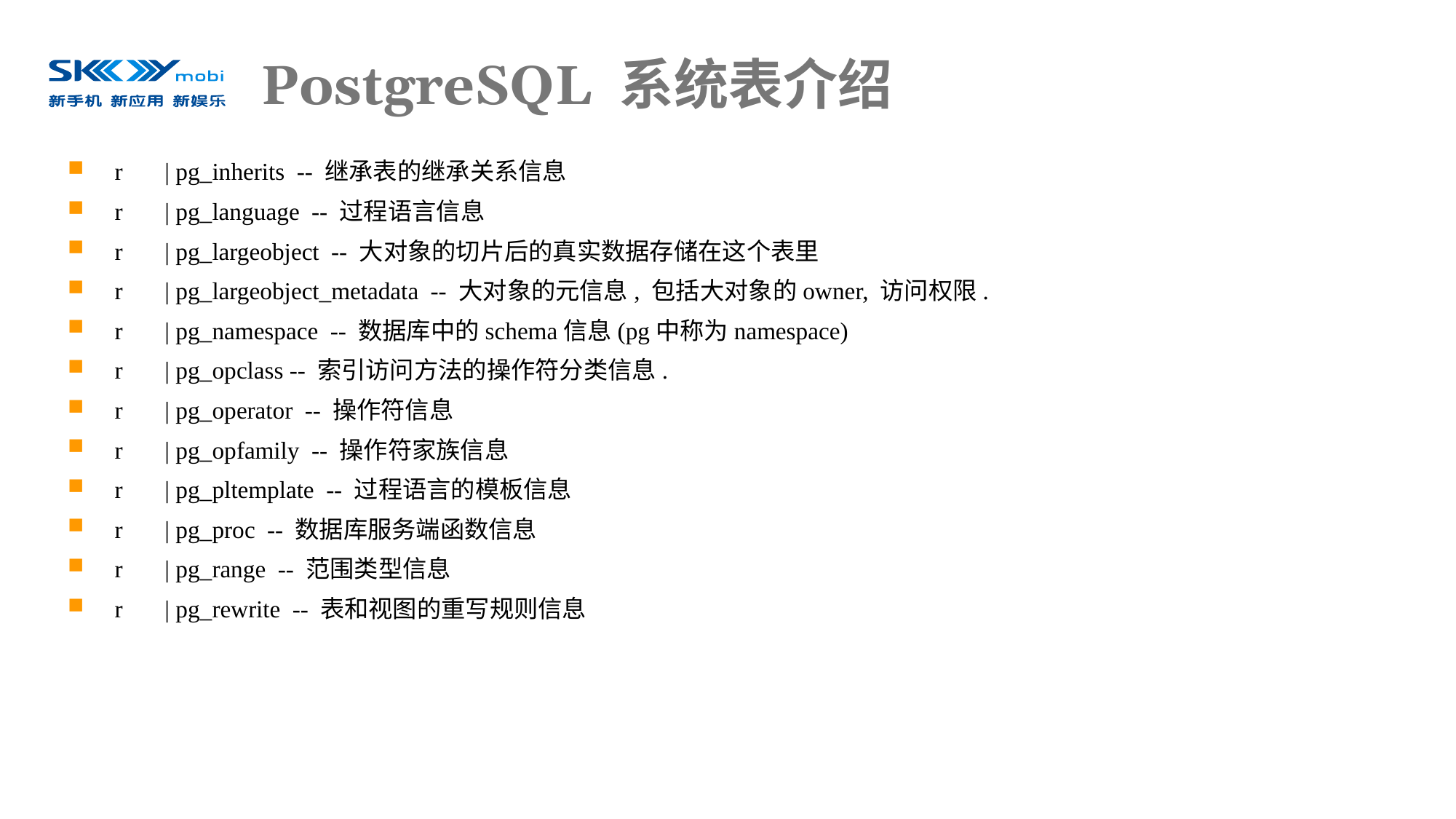

# PostgreSQL 系统表介绍
 r       | pg_inherits  -- 继承表的继承关系信息
 r       | pg_language  -- 过程语言信息
 r       | pg_largeobject  -- 大对象的切片后的真实数据存储在这个表里
 r       | pg_largeobject_metadata  -- 大对象的元信息, 包括大对象的owner, 访问权限.
 r       | pg_namespace  -- 数据库中的schema信息(pg中称为namespace)
 r       | pg_opclass -- 索引访问方法的操作符分类信息.
 r       | pg_operator  -- 操作符信息
 r       | pg_opfamily  -- 操作符家族信息
 r       | pg_pltemplate  -- 过程语言的模板信息
 r       | pg_proc  -- 数据库服务端函数信息
 r       | pg_range  -- 范围类型信息
 r       | pg_rewrite  -- 表和视图的重写规则信息